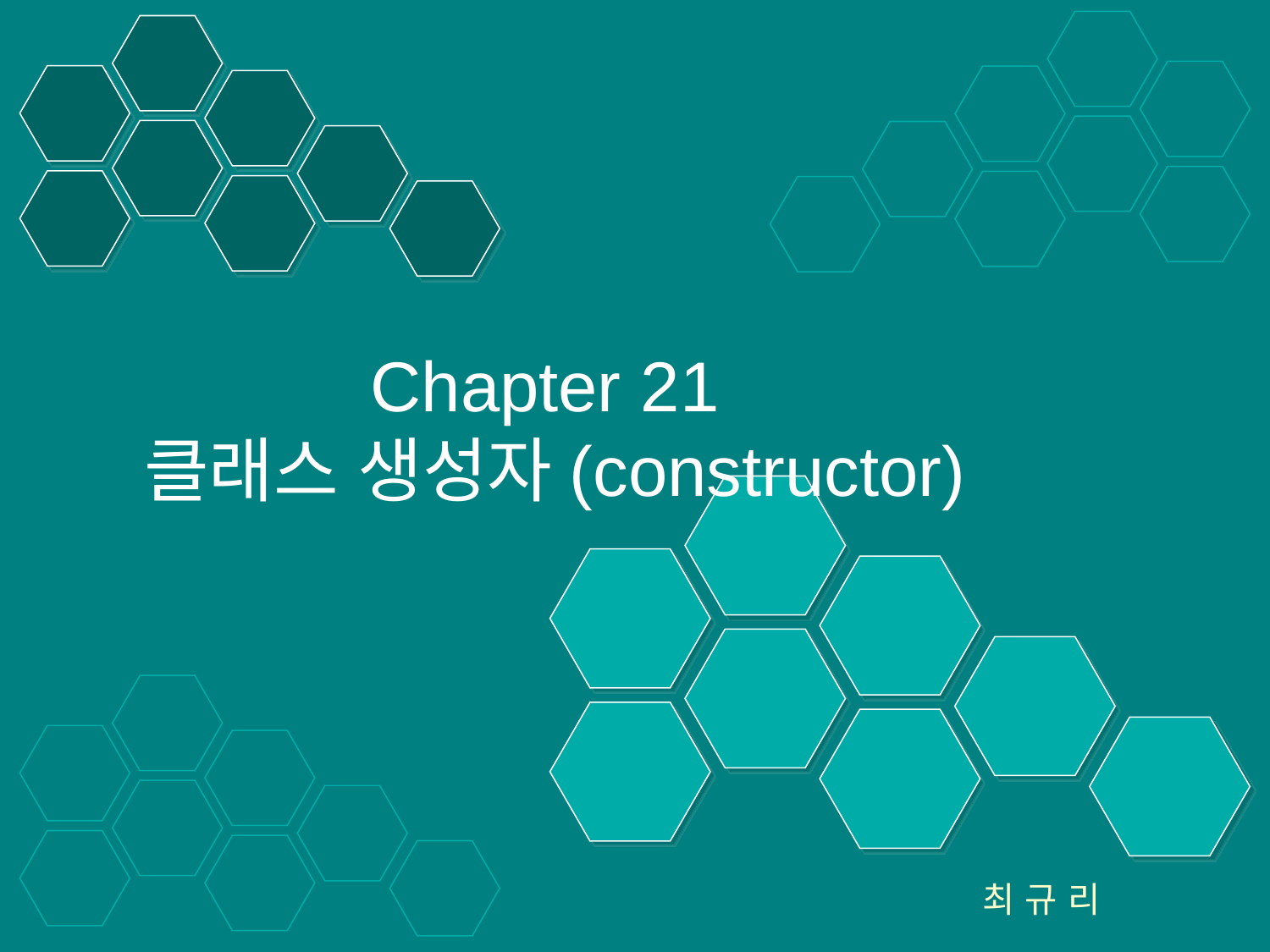

# Chapter 21 클래스 생성자(constructor)
최 규 리